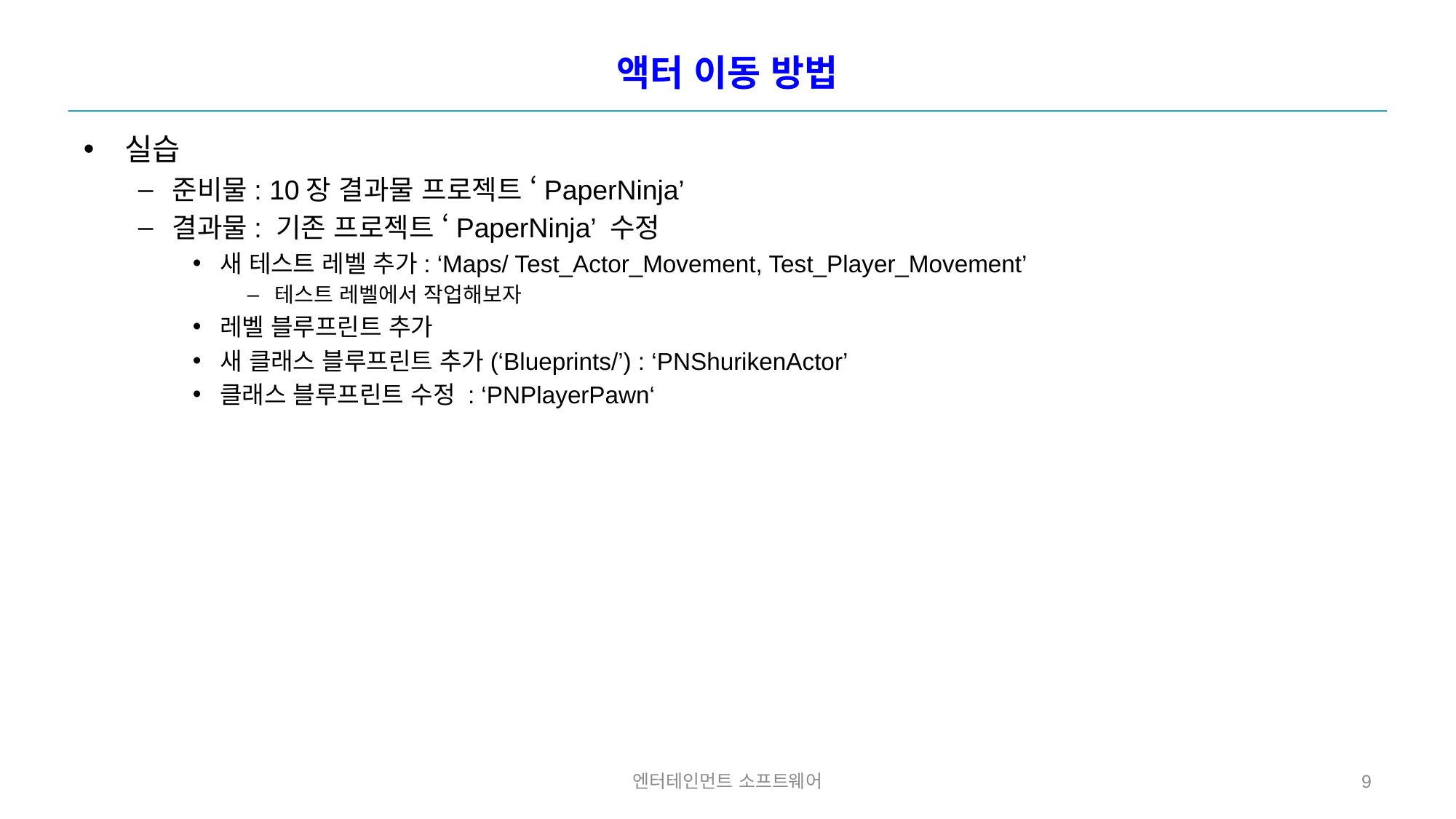

# 액터 이동 방법
실습
준비물: 10장 결과물 프로젝트 ‘PaperNinja’
결과물: 기존 프로젝트 ‘PaperNinja’ 수정
새 테스트 레벨 추가: ‘Maps/ Test_Actor_Movement, Test_Player_Movement’
테스트 레벨에서 작업해보자
레벨 블루프린트 추가
새 클래스 블루프린트 추가(‘Blueprints/’) : ‘PNShurikenActor’
클래스 블루프린트 수정 : ‘PNPlayerPawn‘

엔터테인먼트 소프트웨어
9